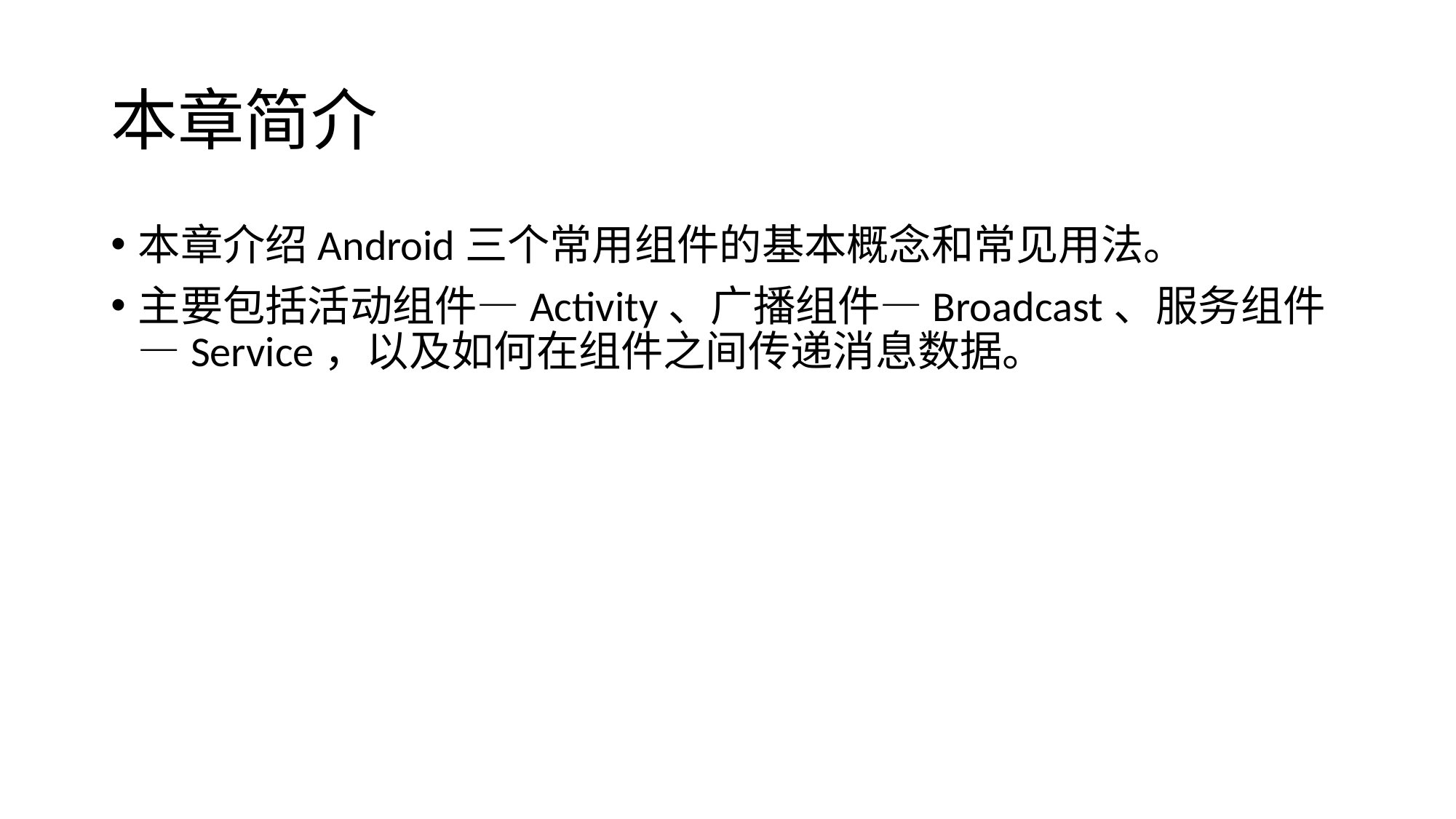

# 本章简介
本章介绍Android三个常用组件的基本概念和常见用法。
主要包括活动组件—Activity、广播组件—Broadcast、服务组件—Service，以及如何在组件之间传递消息数据。